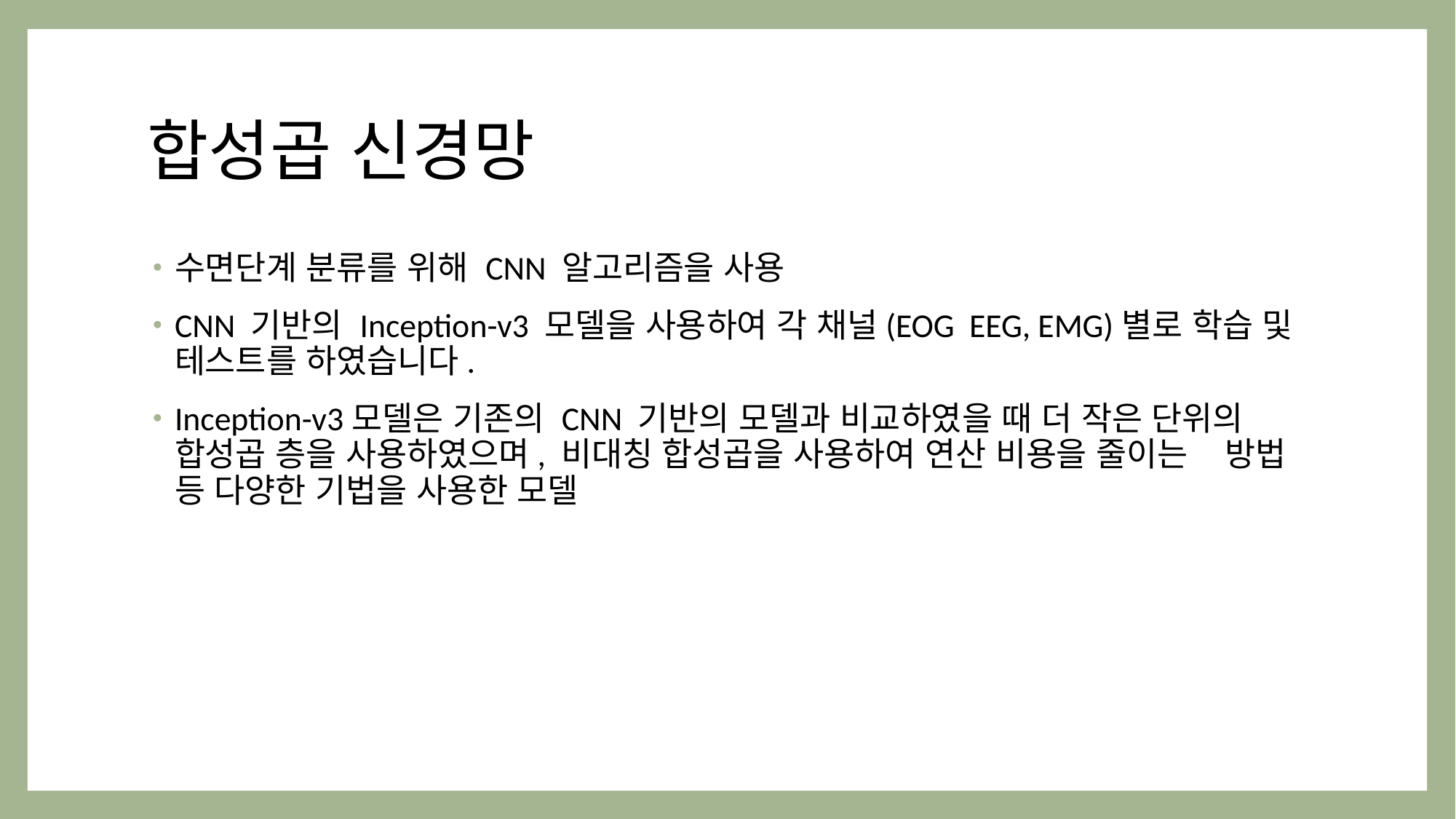

# 합성곱 신경망
수면단계 분류를 위해 CNN 알고리즘을 사용
CNN 기반의 Inception-v3 모델을 사용하여 각 채널(EOG  EEG, EMG)별로 학습 및 테스트를 하였습니다.
Inception-v3모델은 기존의 CNN 기반의 모델과 비교하였을 때 더 작은 단위의 합성곱 층을 사용하였으며, 비대칭 합성곱을 사용하여 연산 비용을 줄이는    방법 등 다양한 기법을 사용한 모델